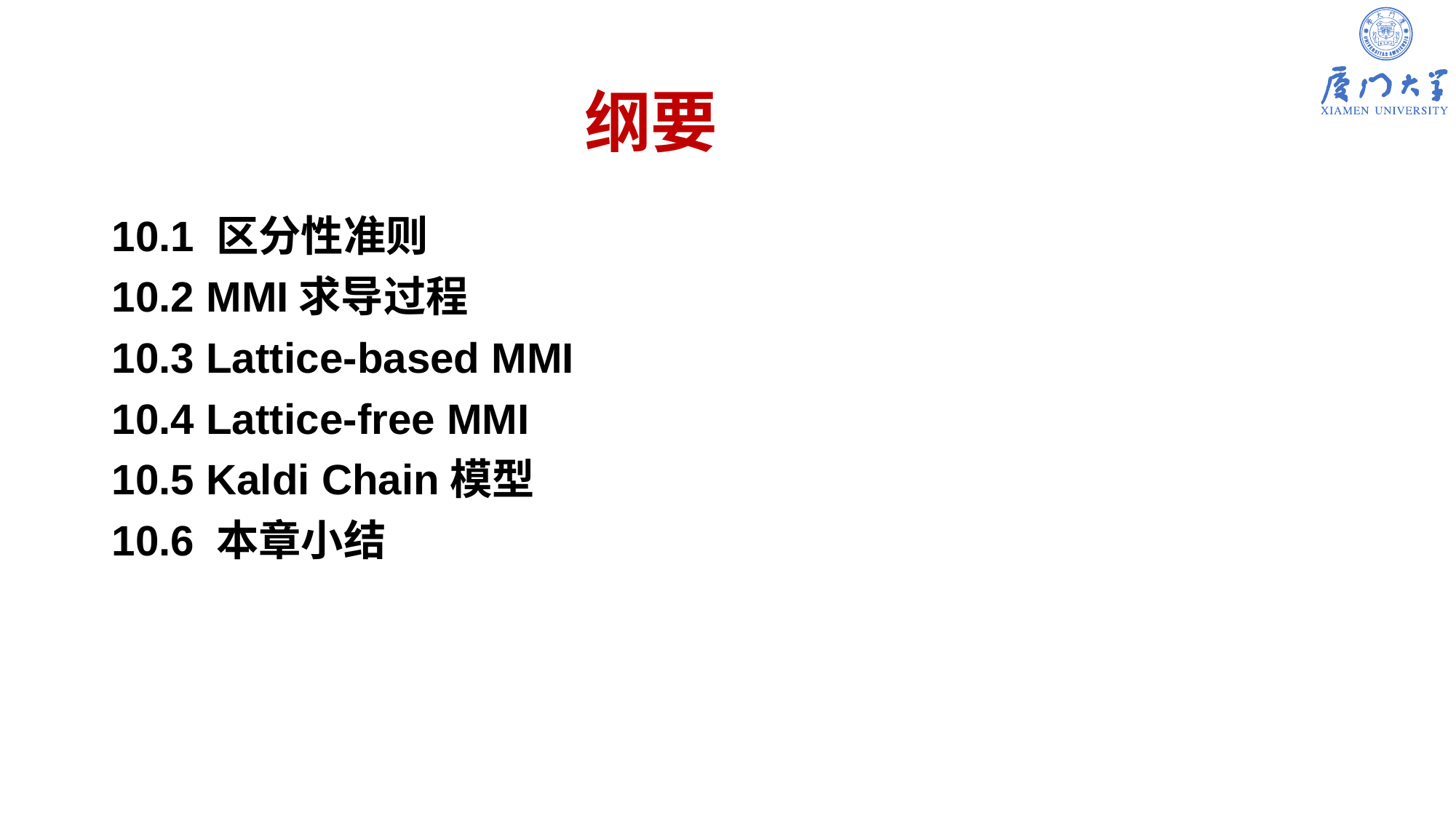

# 纲要
10.1 区分性准则
10.2 MMI求导过程
10.3 Lattice-based MMI
10.4 Lattice-free MMI
10.5 Kaldi Chain模型
10.6 本章小结